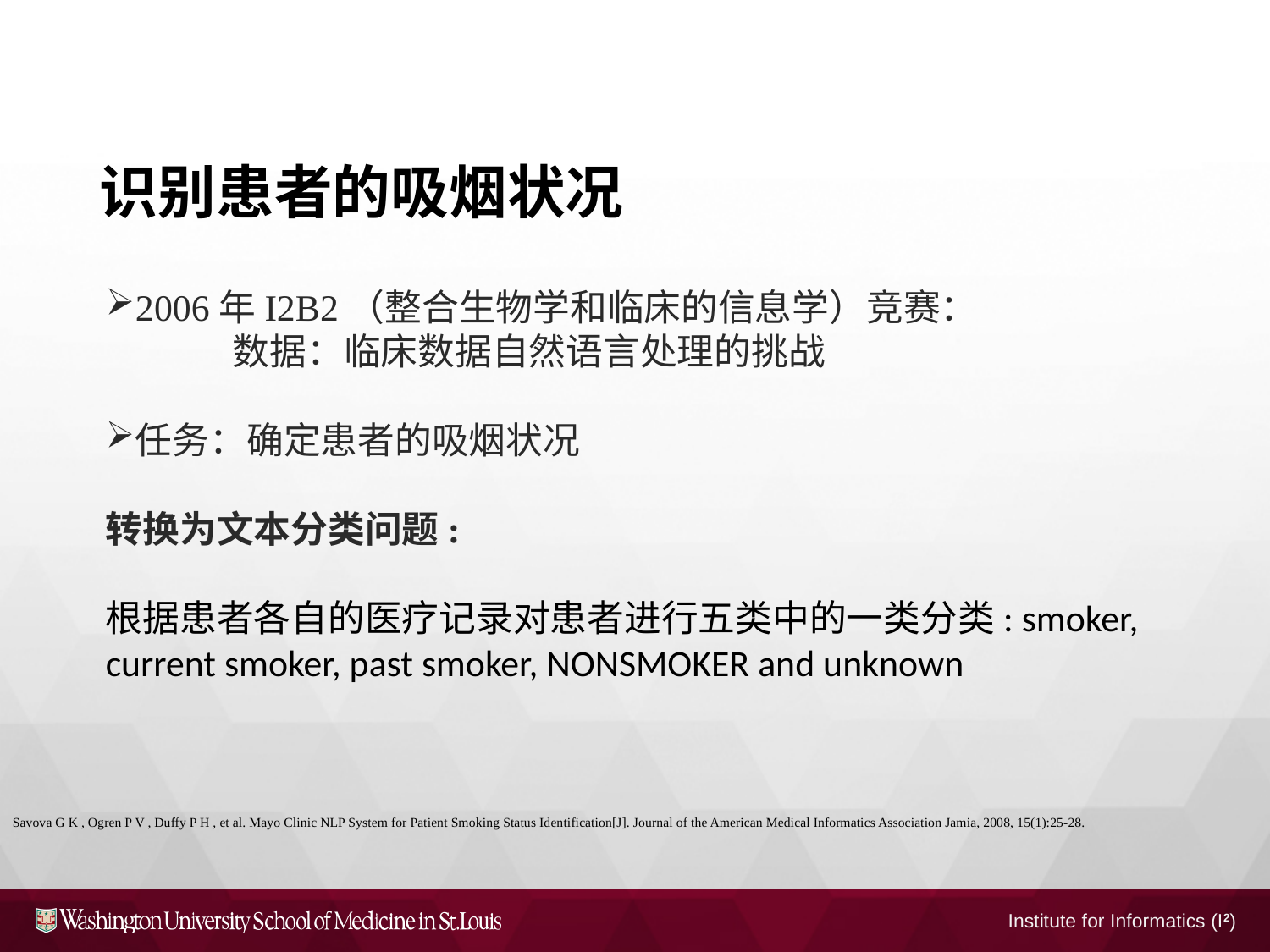

识别患者的吸烟状况
2006年I2B2（整合生物学和临床的信息学）竞赛：
	数据：临床数据自然语言处理的挑战

任务：确定患者的吸烟状况

转换为文本分类问题:

根据患者各自的医疗记录对患者进行五类中的一类分类: smoker, current smoker, past smoker, NONSMOKER and unknown
Savova G K , Ogren P V , Duffy P H , et al. Mayo Clinic NLP System for Patient Smoking Status Identification[J]. Journal of the American Medical Informatics Association Jamia, 2008, 15(1):25-28.